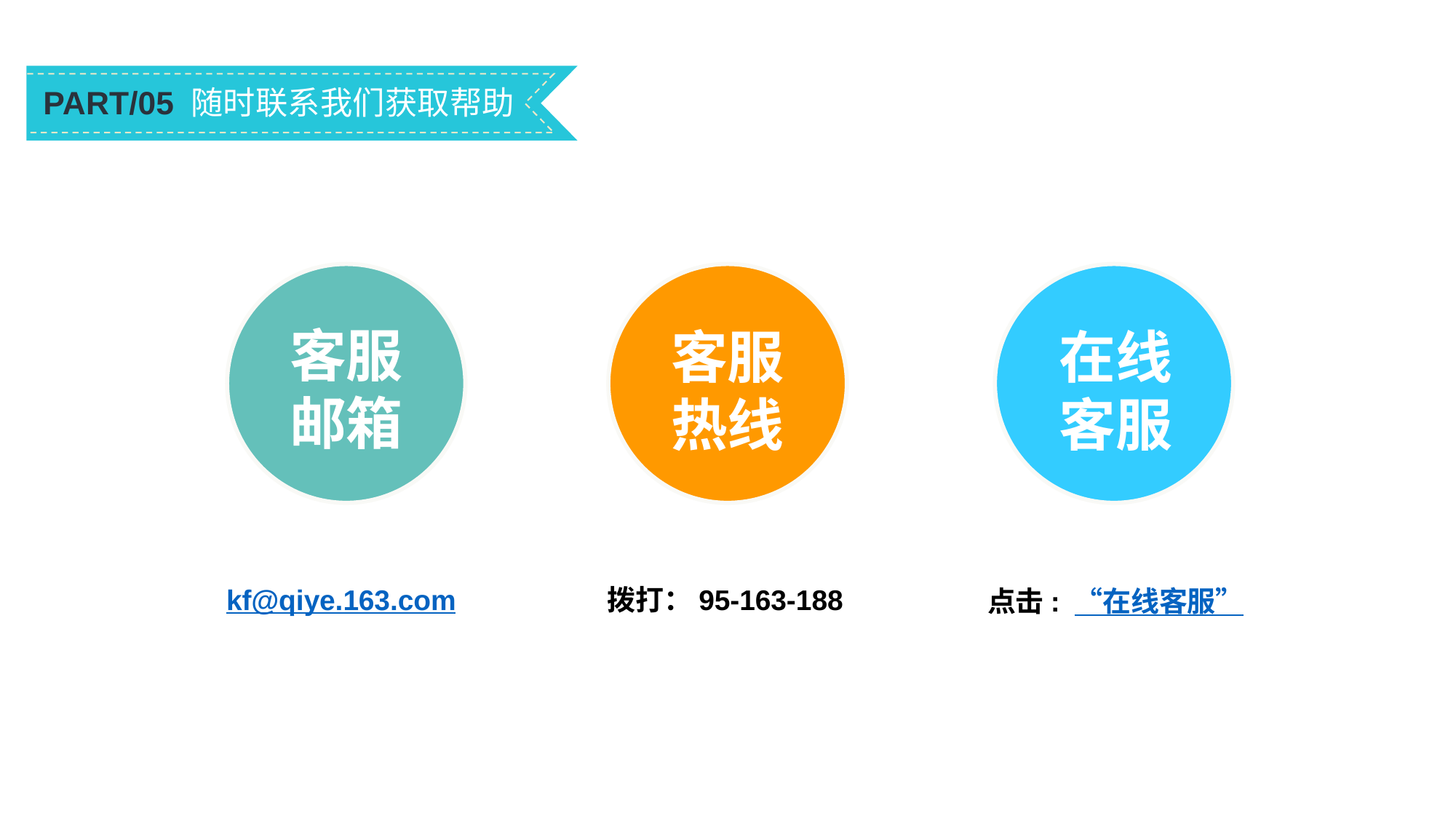

PART/05 随时联系我们获取帮助

客服邮箱
客服热线
在线客服
kf@qiye.163.com

拨打：95-163-188
点击: “在线客服”